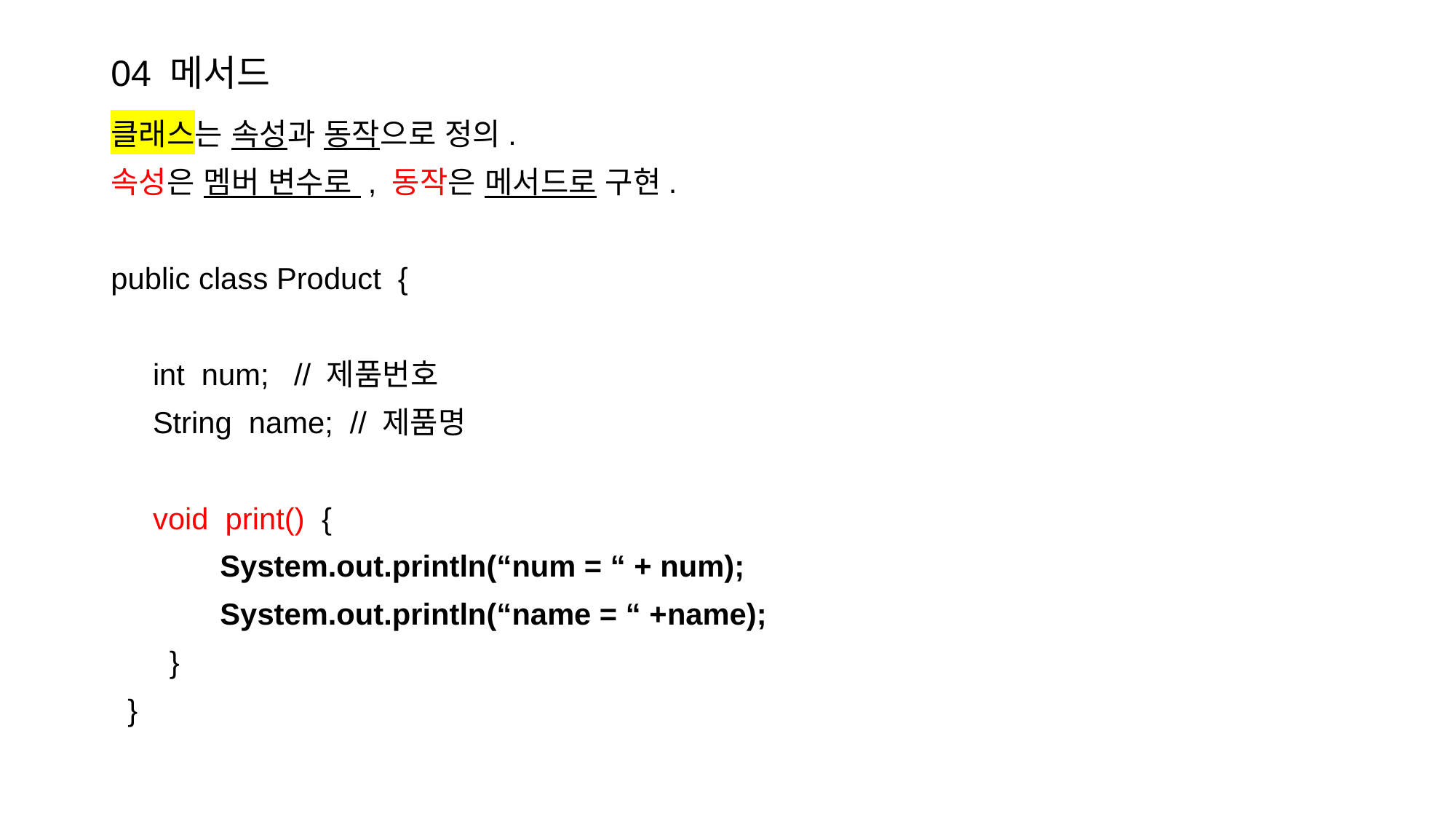

# 04 메서드
클래스는 속성과 동작으로 정의.
속성은 멤버 변수로 , 동작은 메서드로 구현.

public class Product  {

     int  num;   // 제품번호
     String  name;  // 제품명

     void  print()  {
	System.out.println(“num = “ + num);
	System.out.println(“name = “ +name);
       }
  }